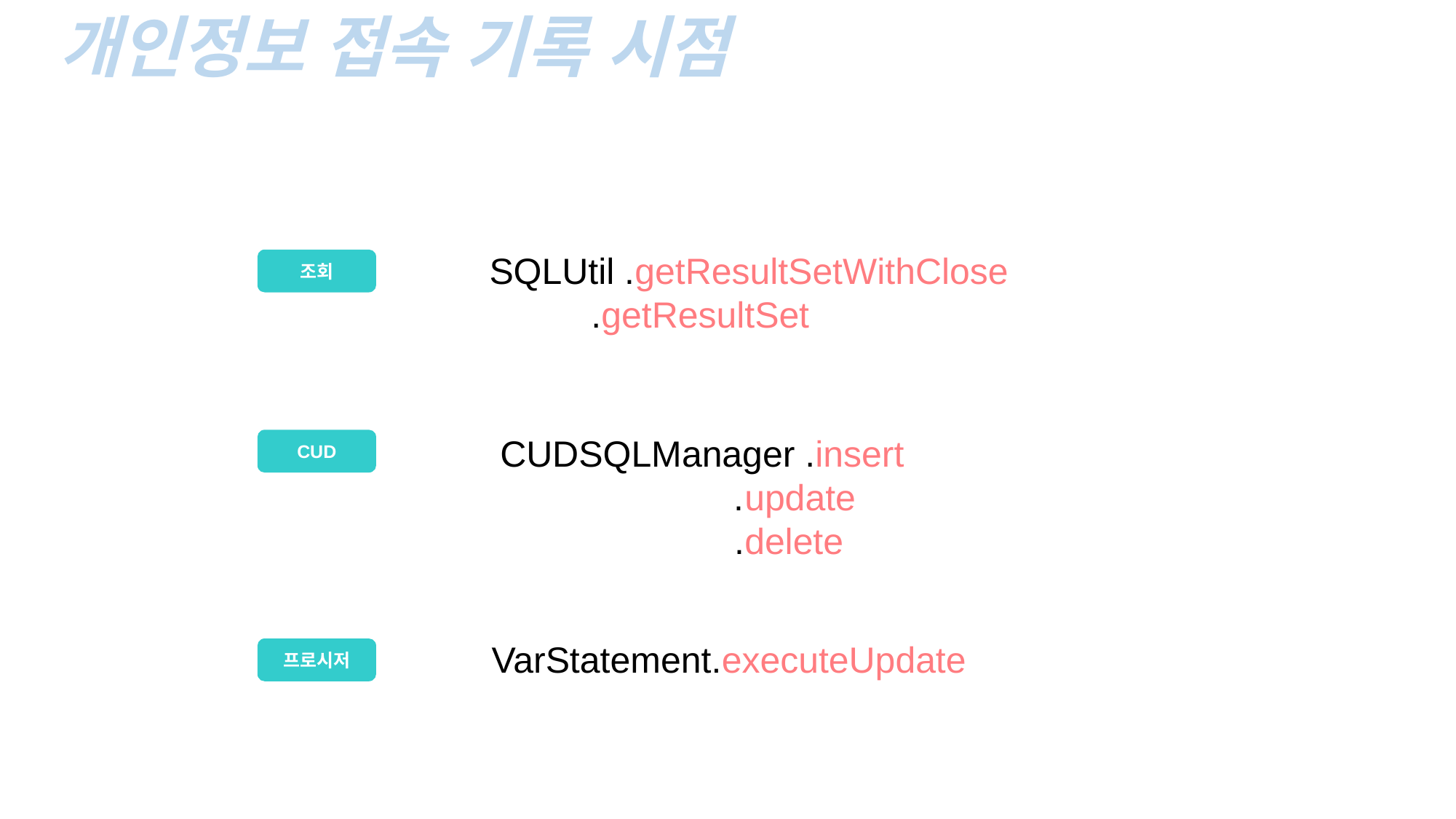

개인정보 접속 기록 시점
SQLUtil .getResultSetWithClose
          .getResultSet
조회
CUDSQLManager .insert
                       .update
                       .delete
CUD
VarStatement.executeUpdate
프로시저